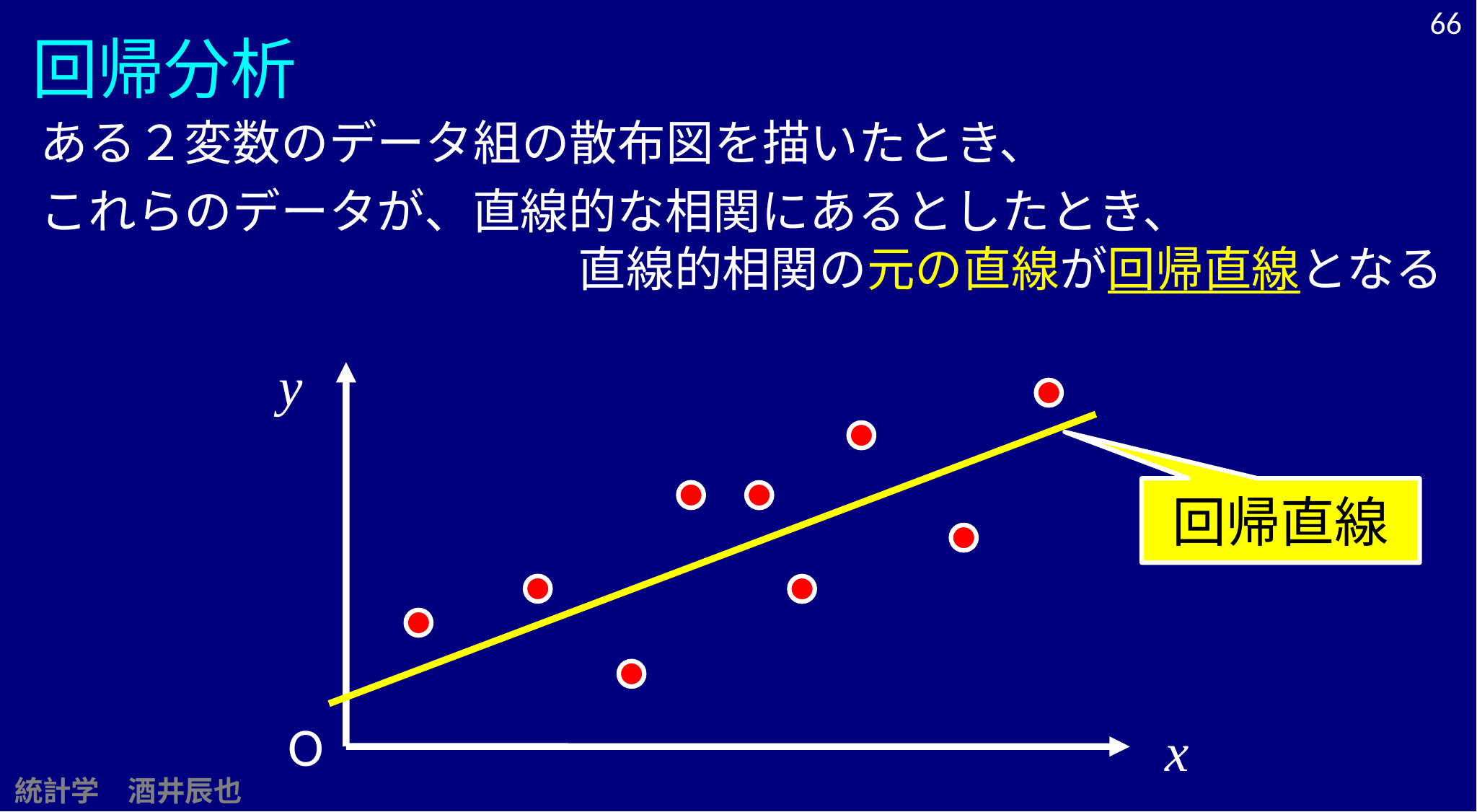

66
回帰分析
ある２変数のデータ組の散布図を描いたとき、
これらのデータが、直線的な相関にあるとしたとき、
直線的相関の元の直線が回帰直線となる
y

回帰直線

O
x

統計学　酒井辰也